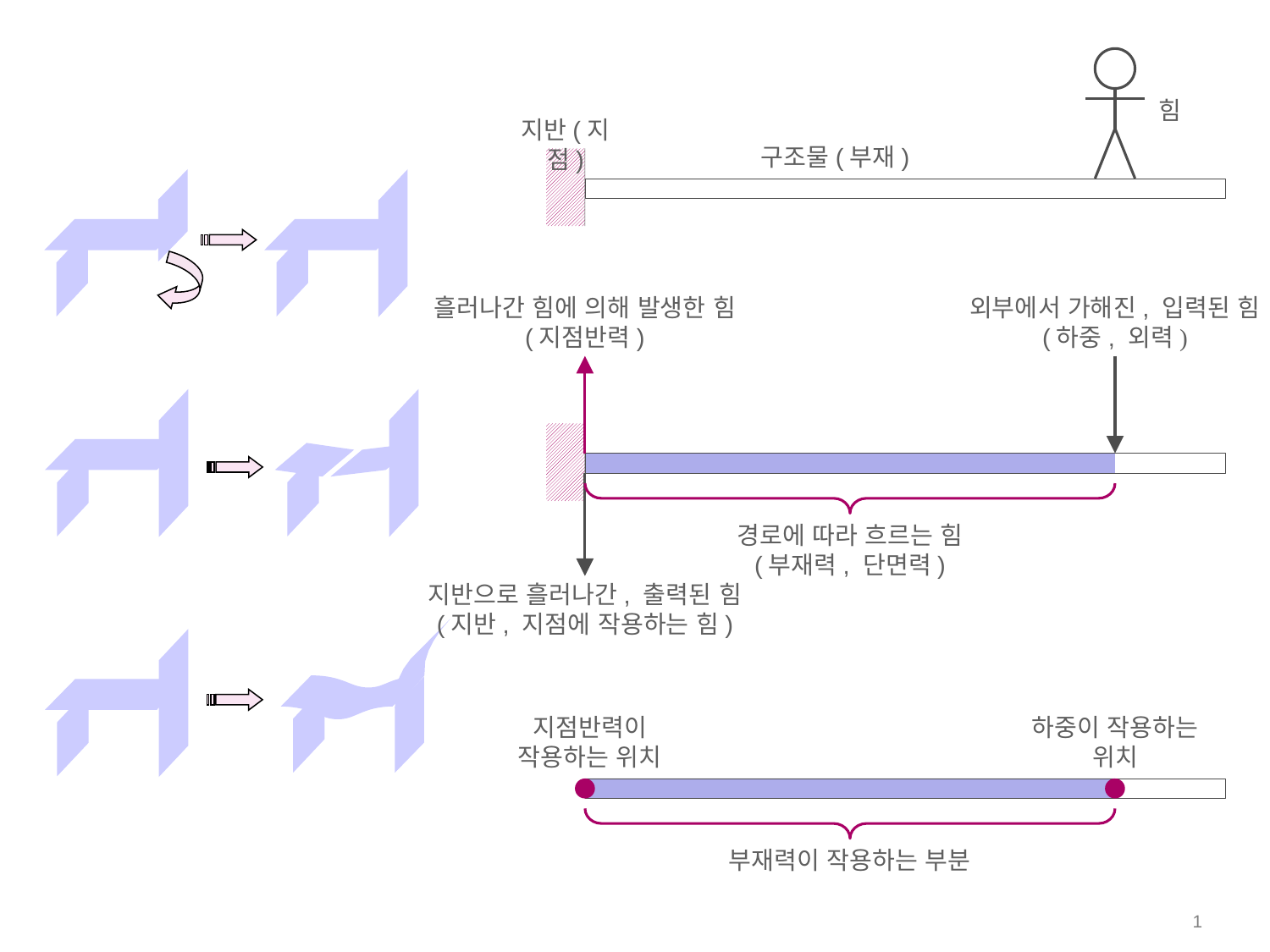

힘
지반(지점)
구조물(부재)

흘러나간 힘에 의해 발생한 힘
(지점반력)
외부에서 가해진, 입력된 힘
(하중, 외력)

경로에 따라 흐르는 힘
(부재력, 단면력)
지반으로 흘러나간, 출력된 힘
(지반, 지점에 작용하는 힘)

지점반력이 작용하는 위치
하중이 작용하는 위치

부재력이 작용하는 부분